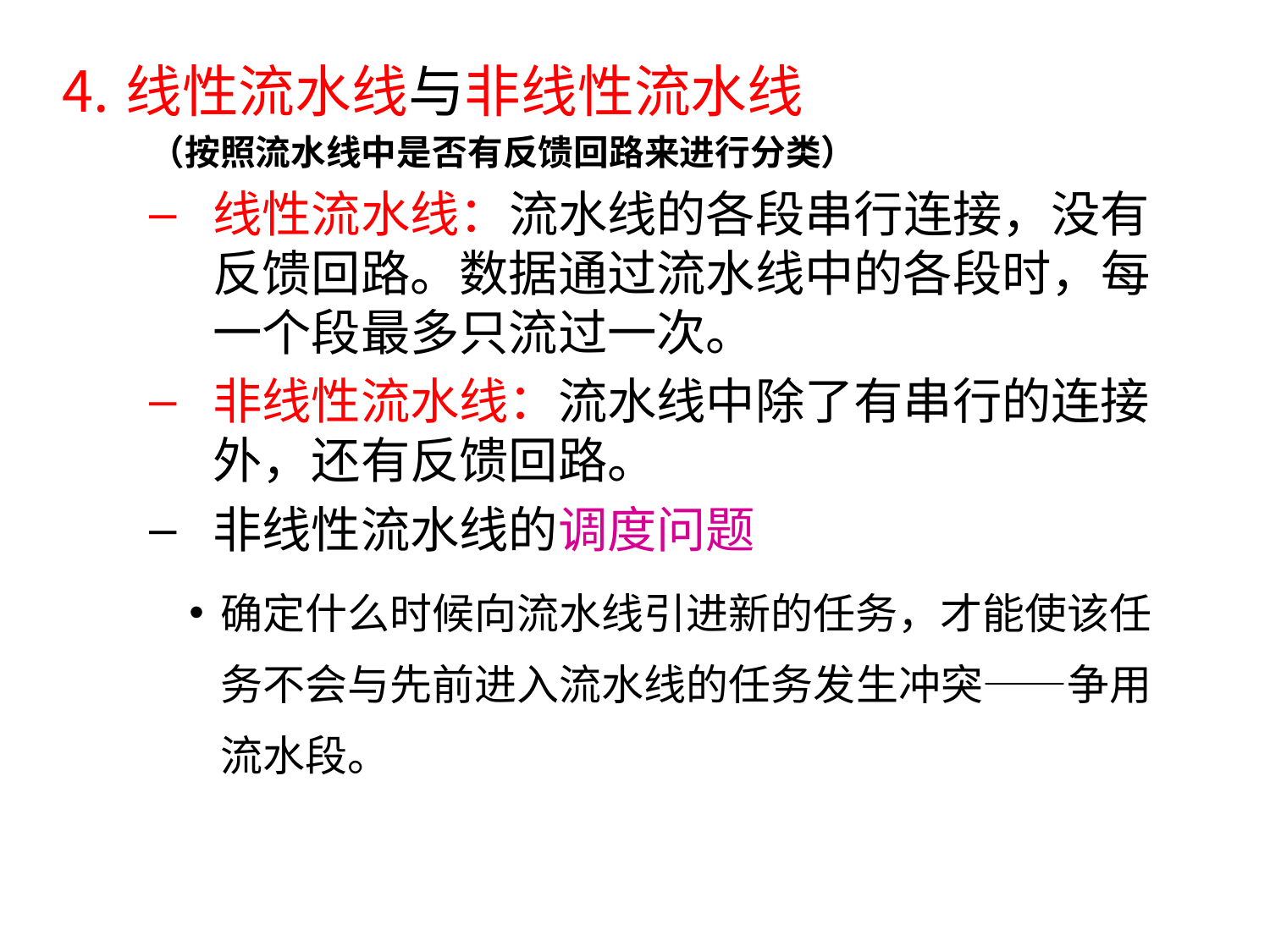

线性流水线与非线性流水线
（按照流水线中是否有反馈回路来进行分类）
线性流水线：流水线的各段串行连接，没有反馈回路。数据通过流水线中的各段时，每一个段最多只流过一次。
非线性流水线：流水线中除了有串行的连接外，还有反馈回路。
非线性流水线的调度问题
确定什么时候向流水线引进新的任务，才能使该任务不会与先前进入流水线的任务发生冲突——争用流水段。